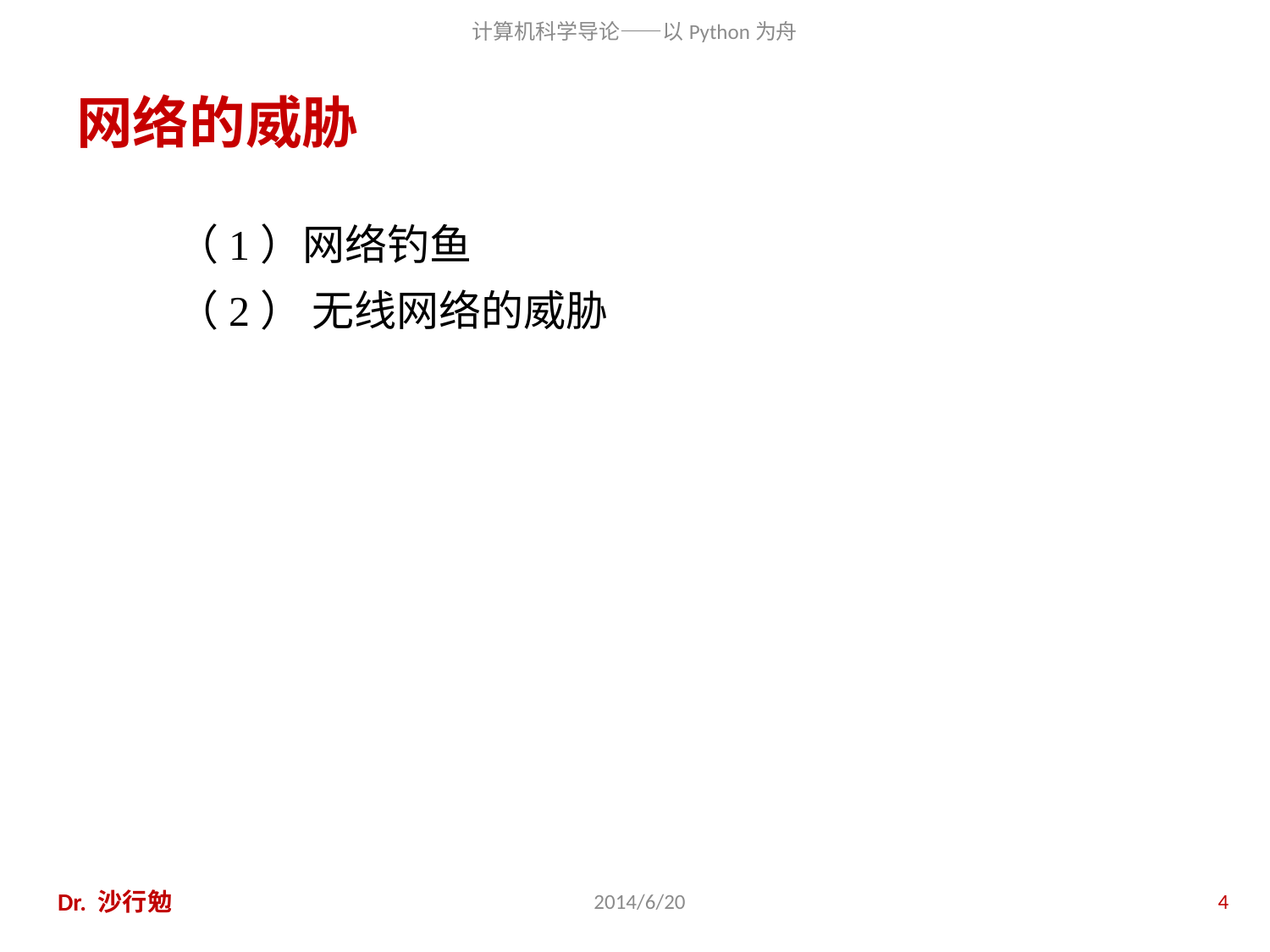

# 网络的威胁
（1）网络钓鱼
（2） 无线网络的威胁
Dr. 沙行勉
2014/6/20
4